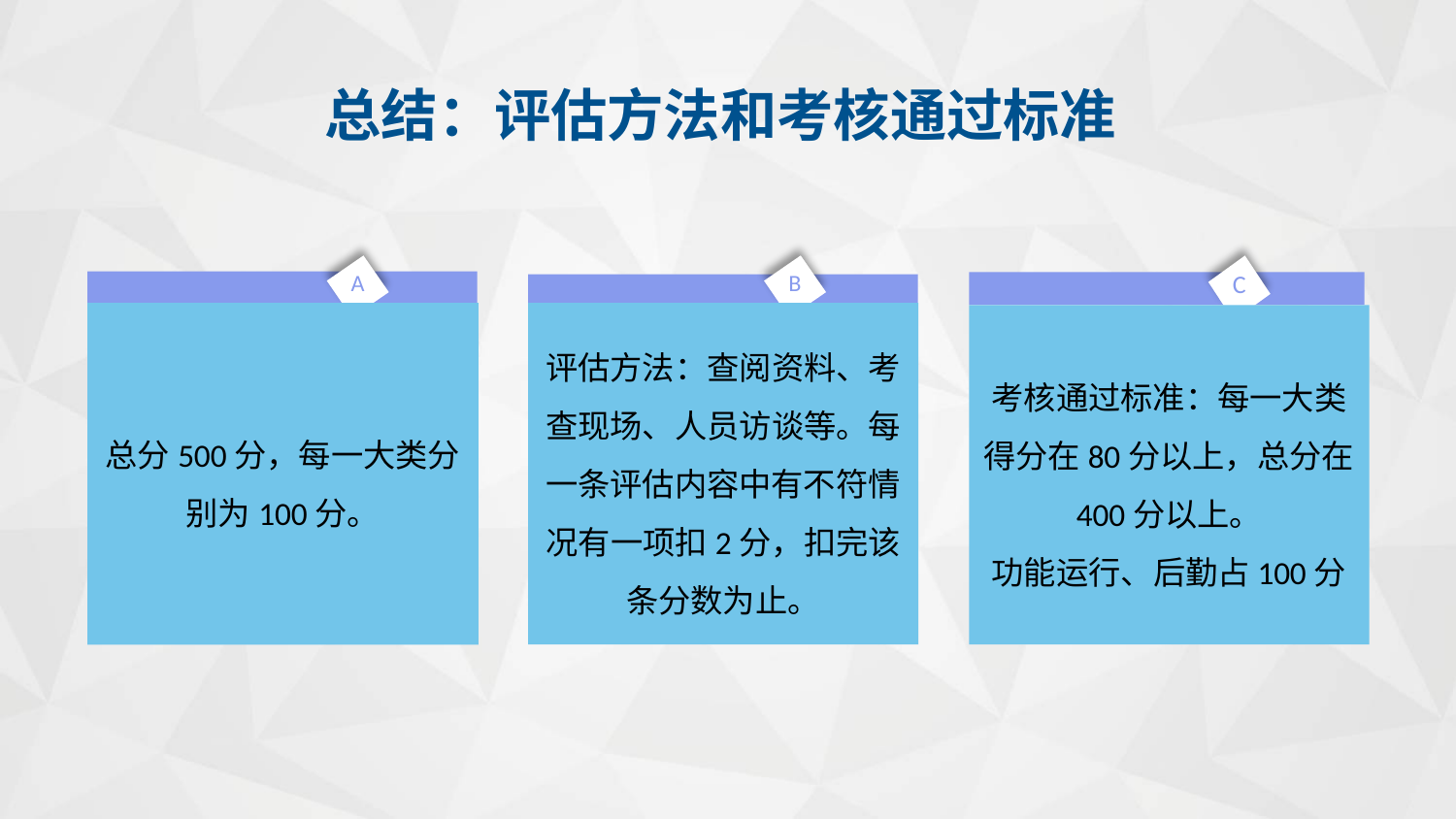

总结：评估方法和考核通过标准
A

总分500分，每一大类分别为100分。
B

评估方法：查阅资料、考查现场、人员访谈等。每一条评估内容中有不符情况有一项扣2分，扣完该条分数为止。
C

考核通过标准：每一大类得分在80分以上，总分在400分以上。
功能运行、后勤占100分